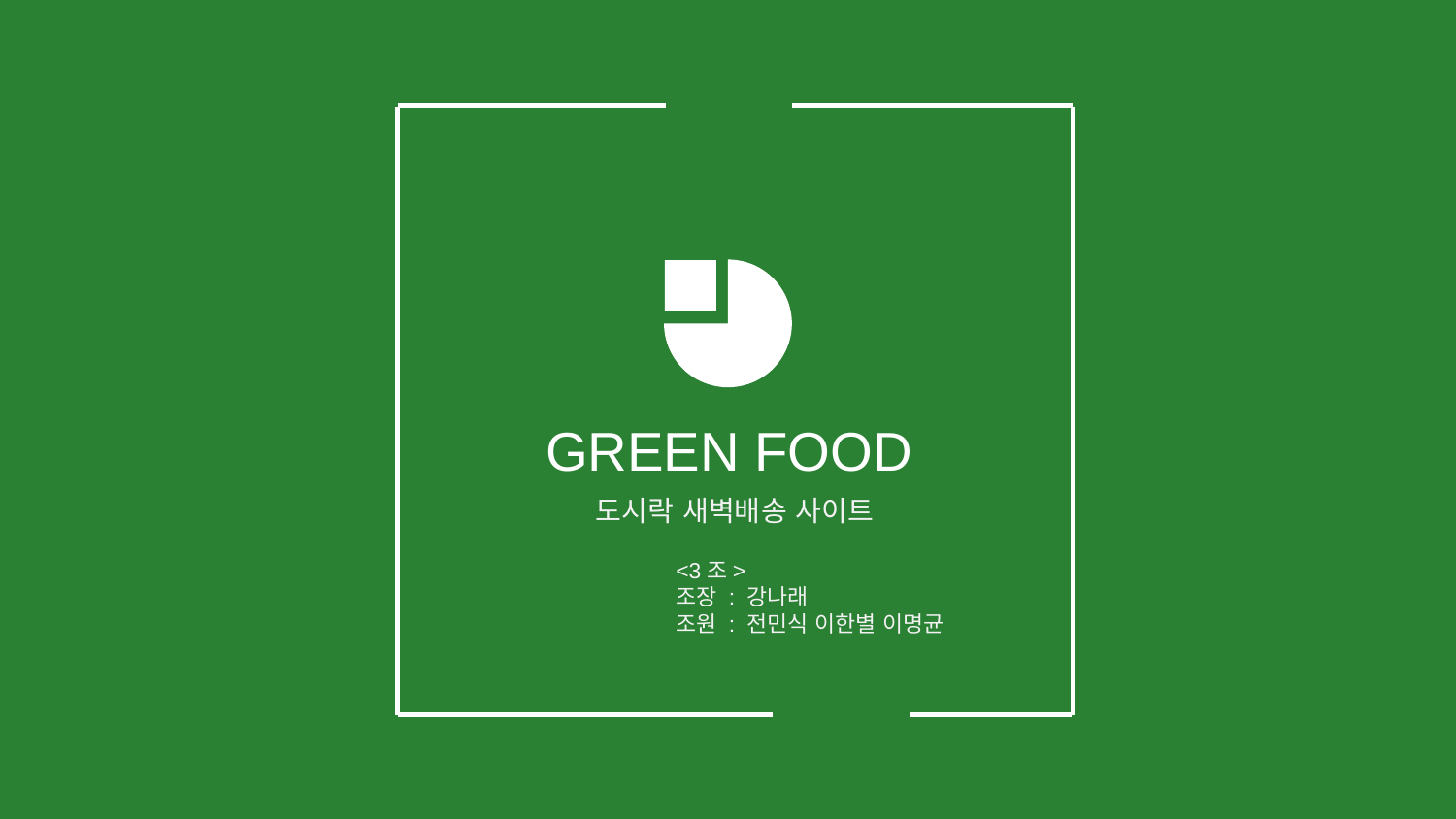

GREEN FOOD
도시락 새벽배송 사이트
<3조>
조장 : 강나래
조원 : 전민식 이한별 이명균